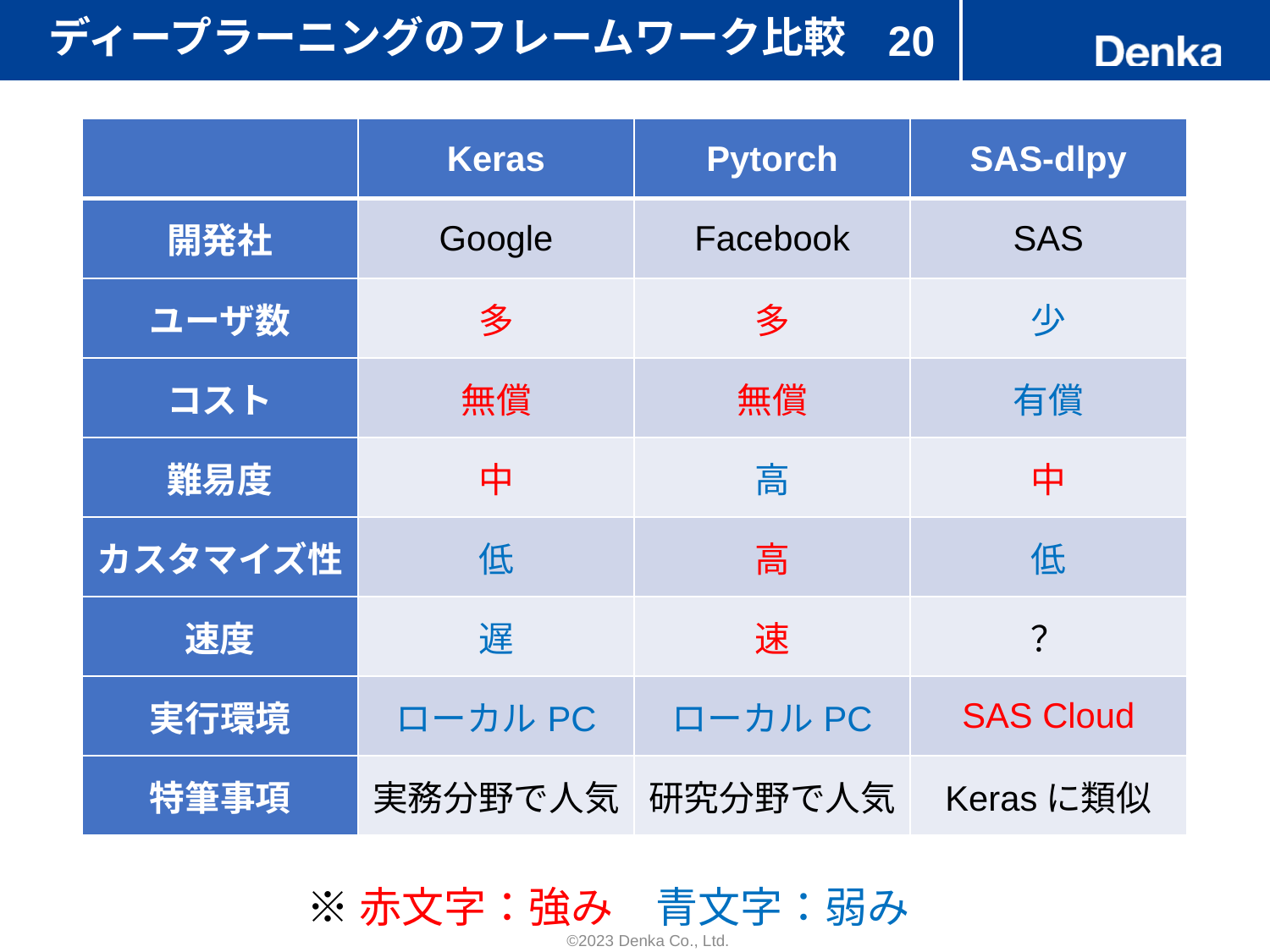

# ディープラーニングのフレームワーク比較
20
|  | Keras | Pytorch | SAS-dlpy |
| --- | --- | --- | --- |
| 開発社 | Google | Facebook | SAS |
| ユーザ数 | 多 | 多 | 少 |
| コスト | 無償 | 無償 | 有償 |
| 難易度 | 中 | 高 | 中 |
| カスタマイズ性 | 低 | 高 | 低 |
| 速度 | 遅 | 速 | ？ |
| 実行環境 | ローカルPC | ローカルPC | SAS Cloud |
| 特筆事項 | 実務分野で人気 | 研究分野で人気 | Kerasに類似 |
※赤文字：強み　青文字：弱み